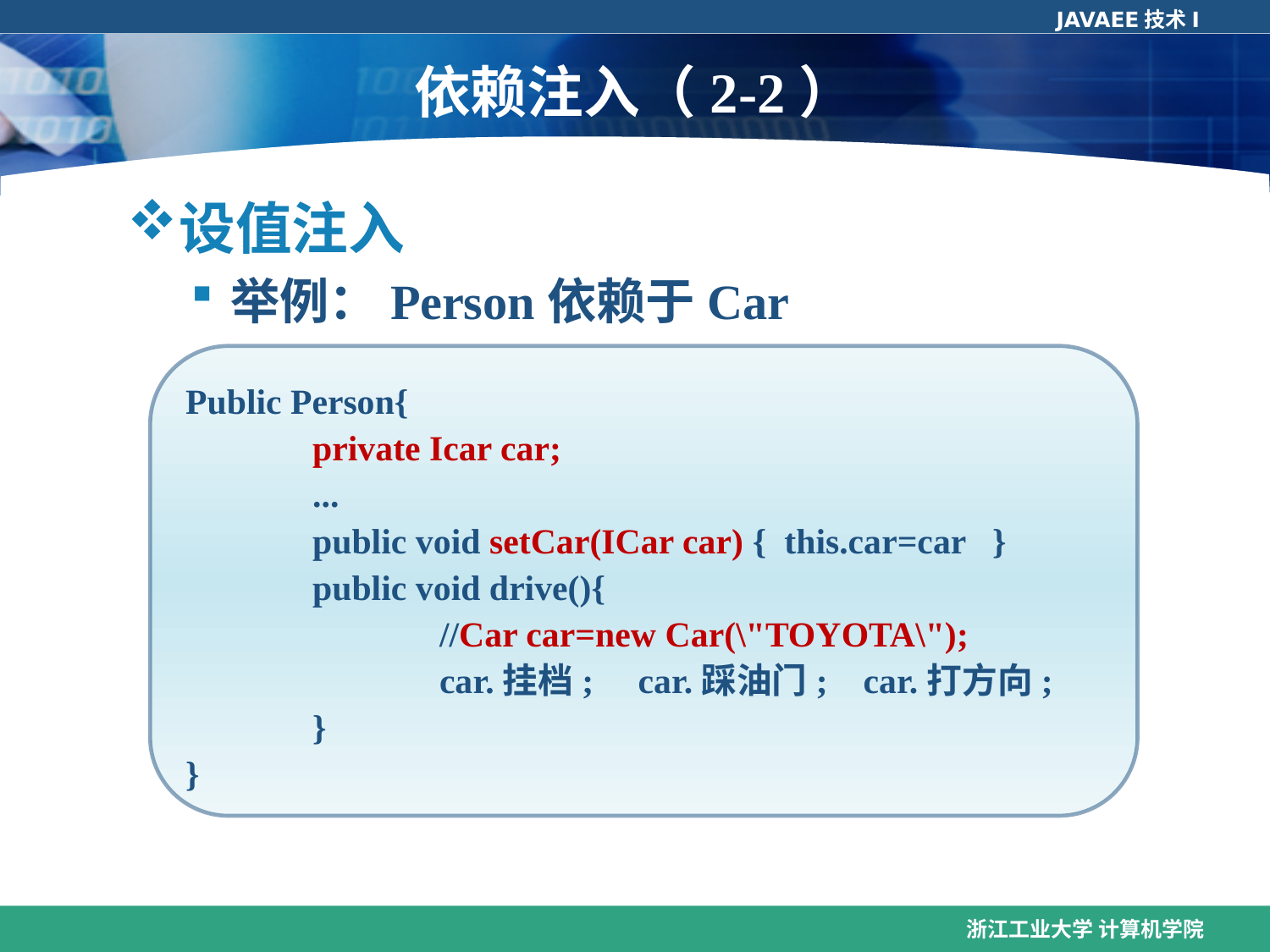

# 依赖注入（2-2）
设值注入
举例：Person依赖于Car
Public Person{
	private Icar car;
	...
	public void setCar(ICar car) {  this.car=car   }
	public void drive(){
   		//Car car=new Car(\"TOYOTA\");
   		car.挂档;     car.踩油门;    car.打方向;
	}
}